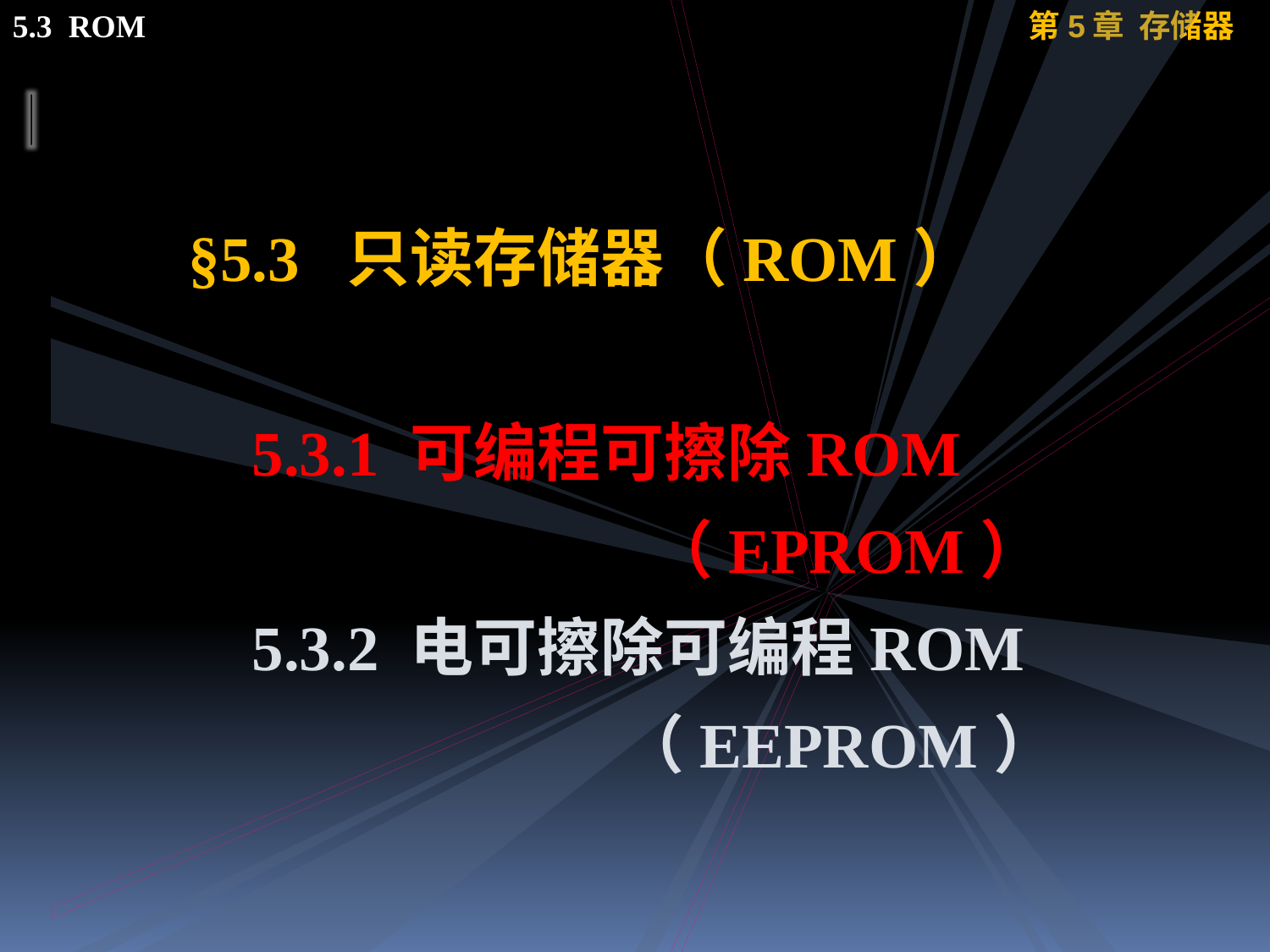

§5.3  只读存储器（ROM）

    5.3.1 可编程可擦除ROM
                               （EPROM）
    5.3.2 电可擦除可编程ROM
                             （EEPROM）